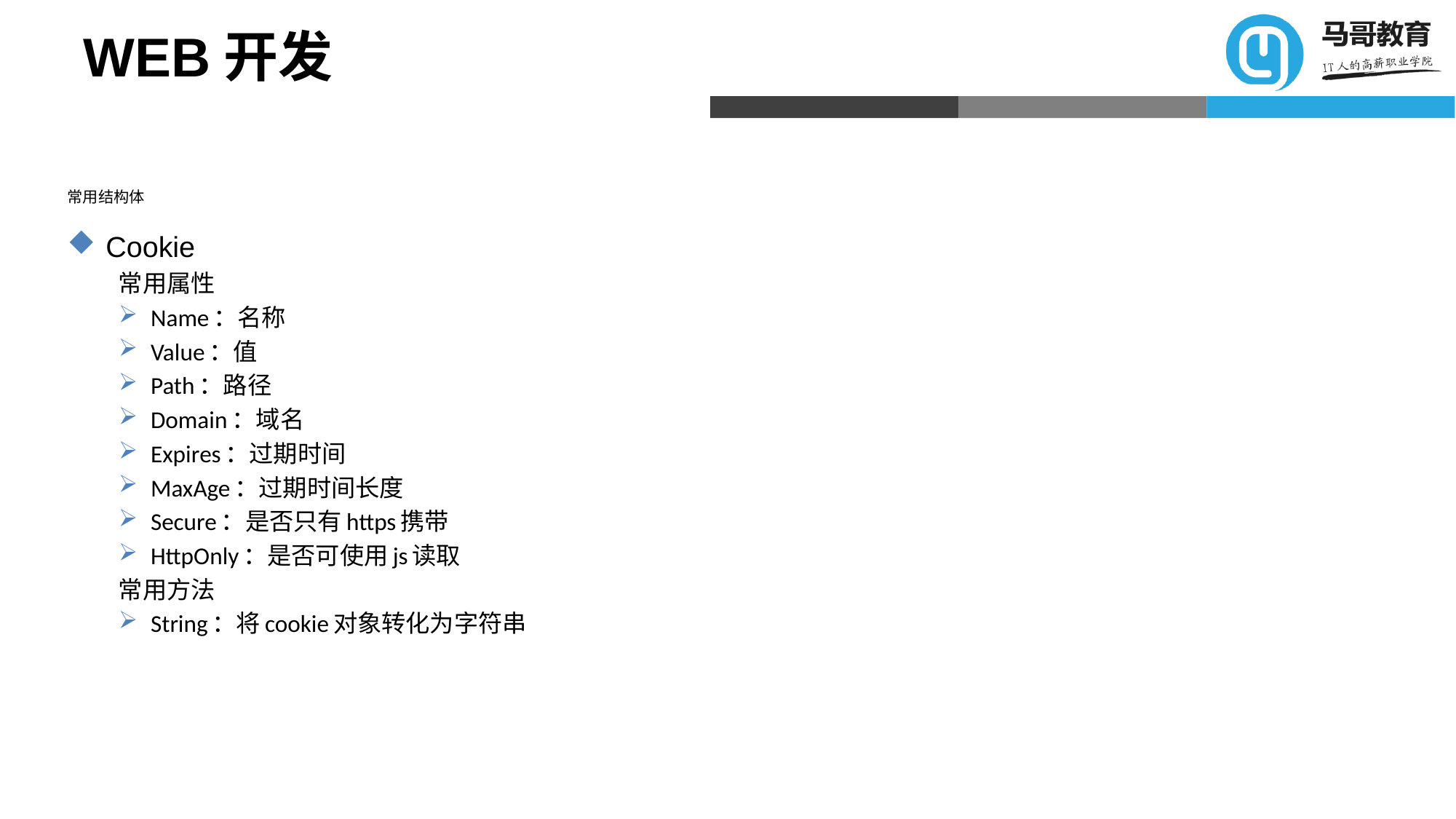

# WEB开发
常用结构体
Cookie
常用属性
Name：名称
Value：值
Path：路径
Domain：域名
Expires：过期时间
MaxAge：过期时间长度
Secure：是否只有https携带
HttpOnly：是否可使用js读取
常用方法
String：将cookie对象转化为字符串